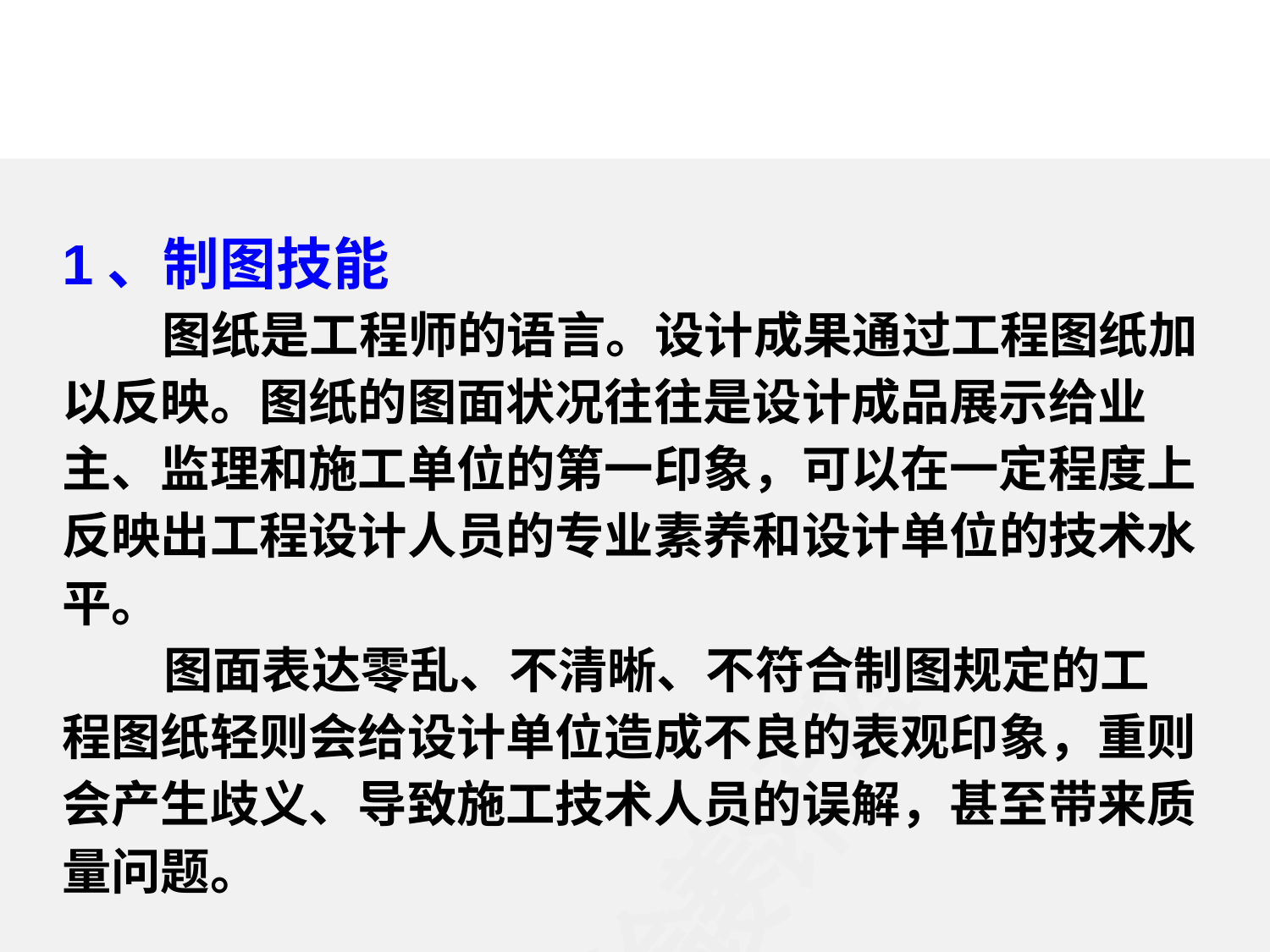

1、制图技能
        图纸是工程师的语言。设计成果通过工程图纸加以反映。图纸的图面状况往往是设计成品展示给业主、监理和施工单位的第一印象，可以在一定程度上反映出工程设计人员的专业素养和设计单位的技术水平。
        图面表达零乱、不清晰、不符合制图规定的工程图纸轻则会给设计单位造成不良的表观印象，重则会产生歧义、导致施工技术人员的误解，甚至带来质量问题。